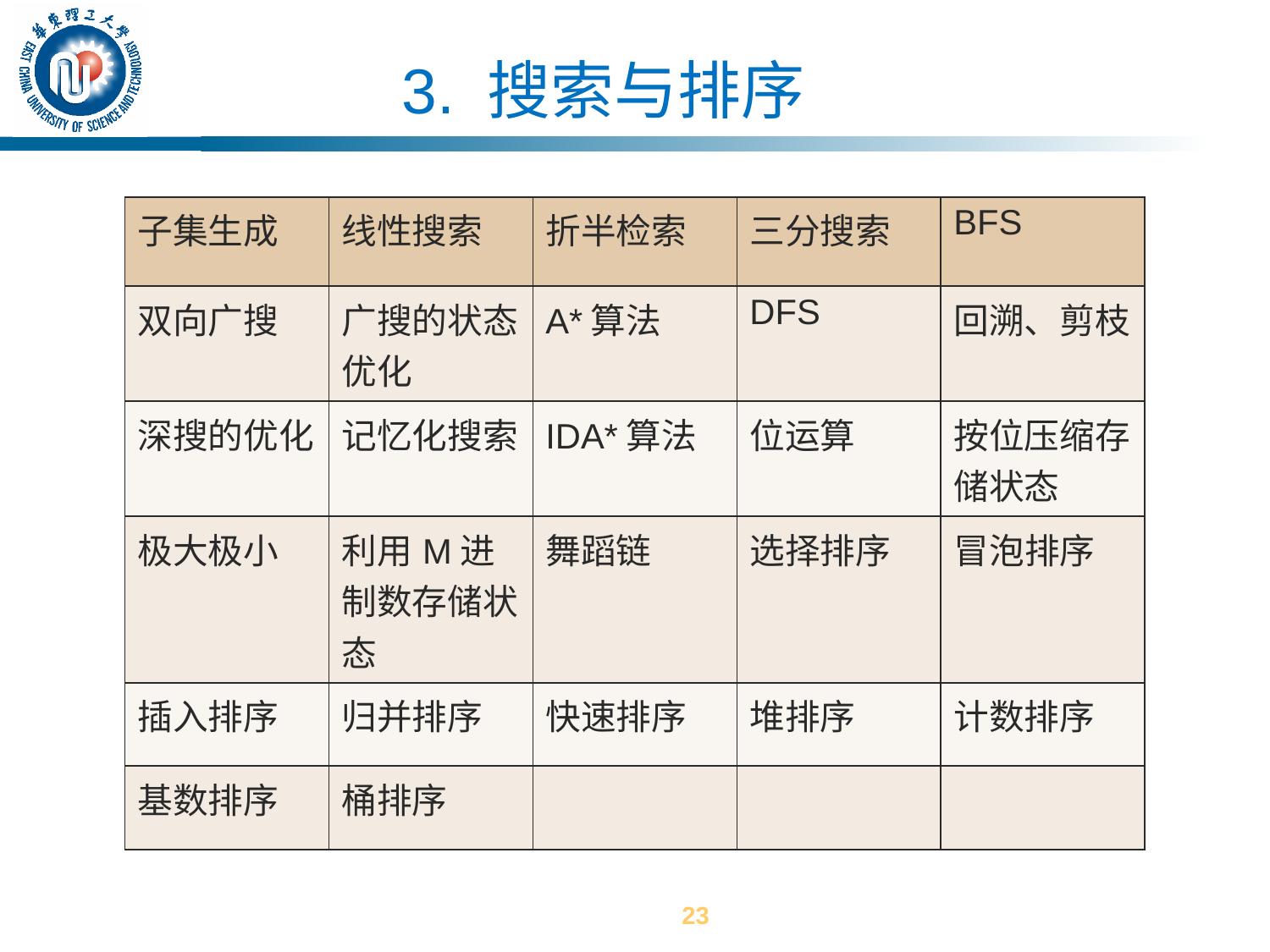

# 3. 搜索与排序
| 子集生成 | 线性搜索 | 折半检索 | 三分搜索 | BFS |
| --- | --- | --- | --- | --- |
| 双向广搜 | 广搜的状态优化 | A\*算法 | DFS | 回溯、剪枝 |
| 深搜的优化 | 记忆化搜索 | IDA\*算法 | 位运算 | 按位压缩存储状态 |
| 极大极小 | 利用M进制数存储状态 | 舞蹈链 | 选择排序 | 冒泡排序 |
| 插入排序 | 归并排序 | 快速排序 | 堆排序 | 计数排序 |
| 基数排序 | 桶排序 |  |  |  |